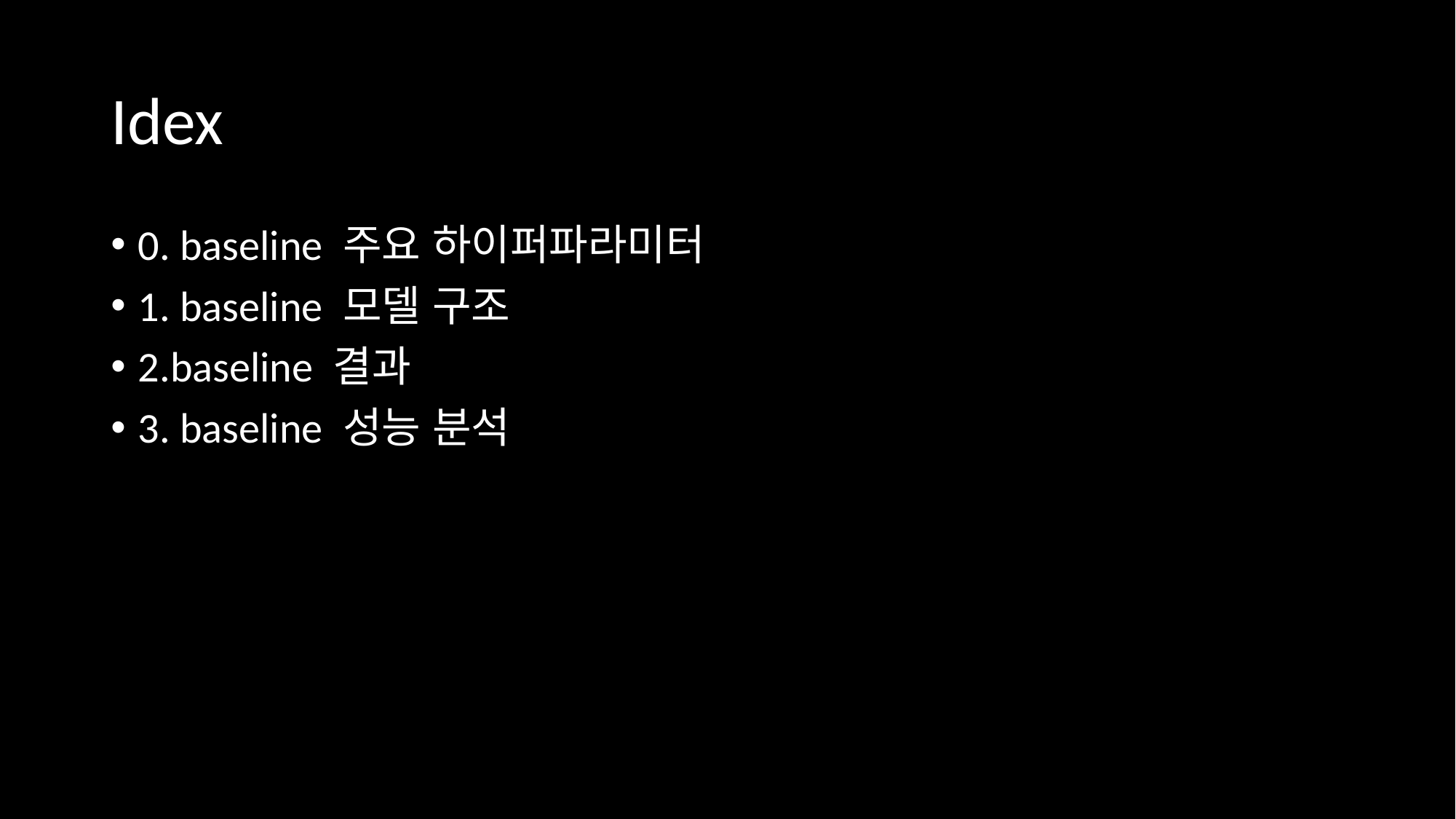

# Idex
0. baseline 주요 하이퍼파라미터
1. baseline 모델 구조
2.baseline 결과
3. baseline 성능 분석